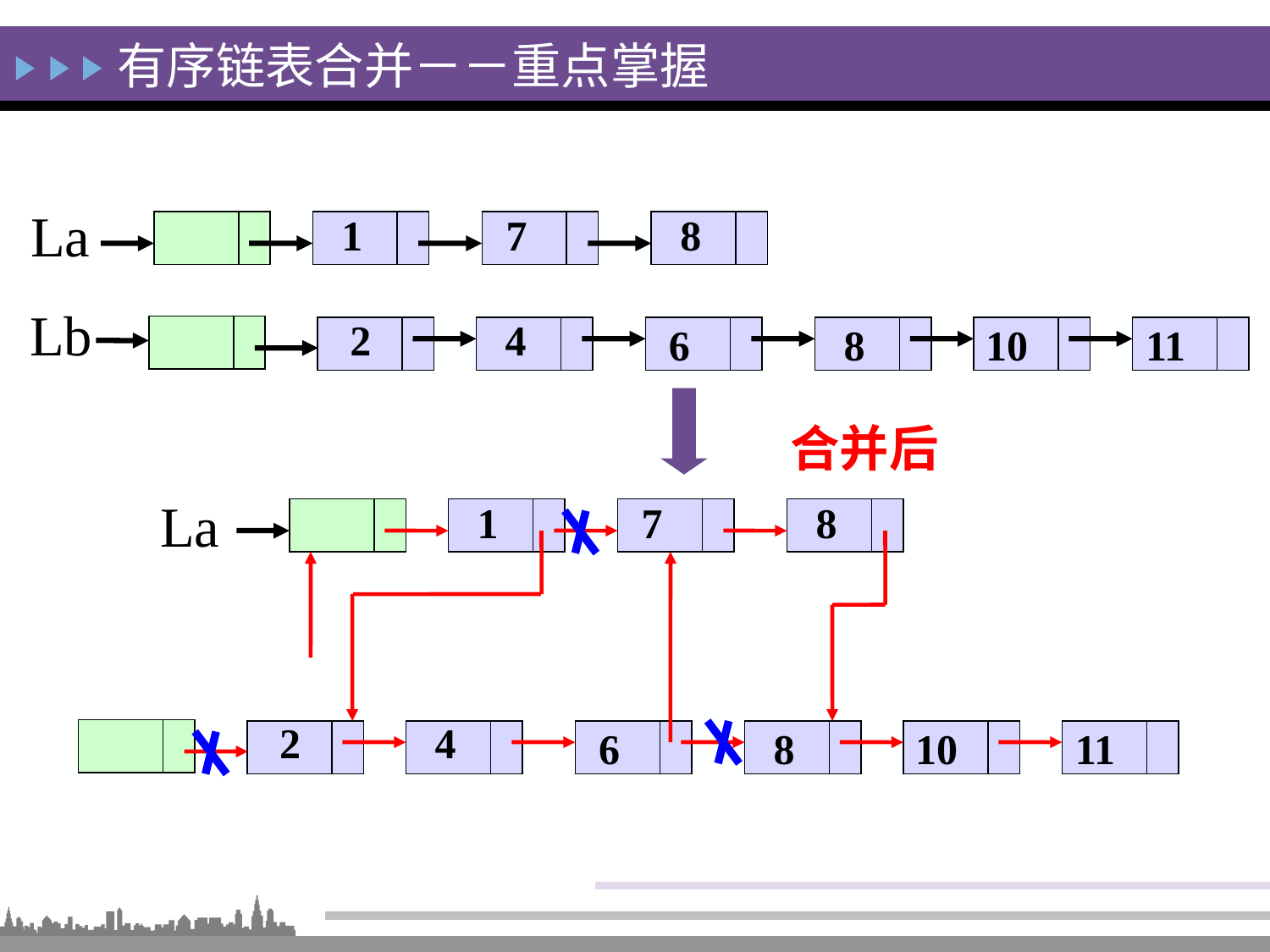

有序链表合并－－重点掌握
La
1
7
8

Lb

2
4
6
8
10
11

合并后
La

1
7
8

2
4
6
8
10
11